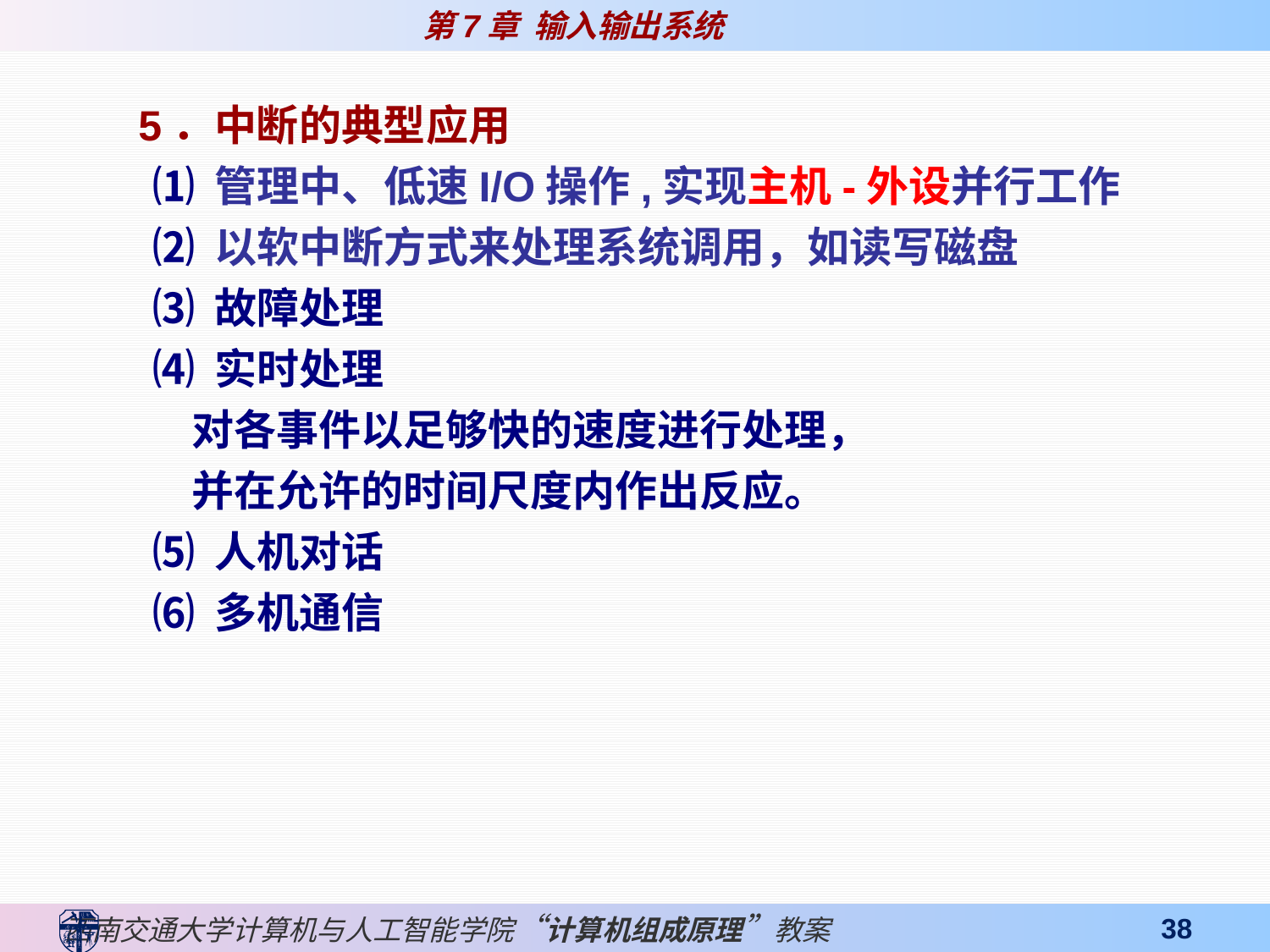

5．中断的典型应用
    ⑴ 管理中、低速I/O操作,实现主机-外设并行工作
    ⑵ 以软中断方式来处理系统调用，如读写磁盘
    ⑶ 故障处理
    ⑷ 实时处理
       对各事件以足够快的速度进行处理，
       并在允许的时间尺度内作出反应。
    ⑸ 人机对话
    ⑹ 多机通信